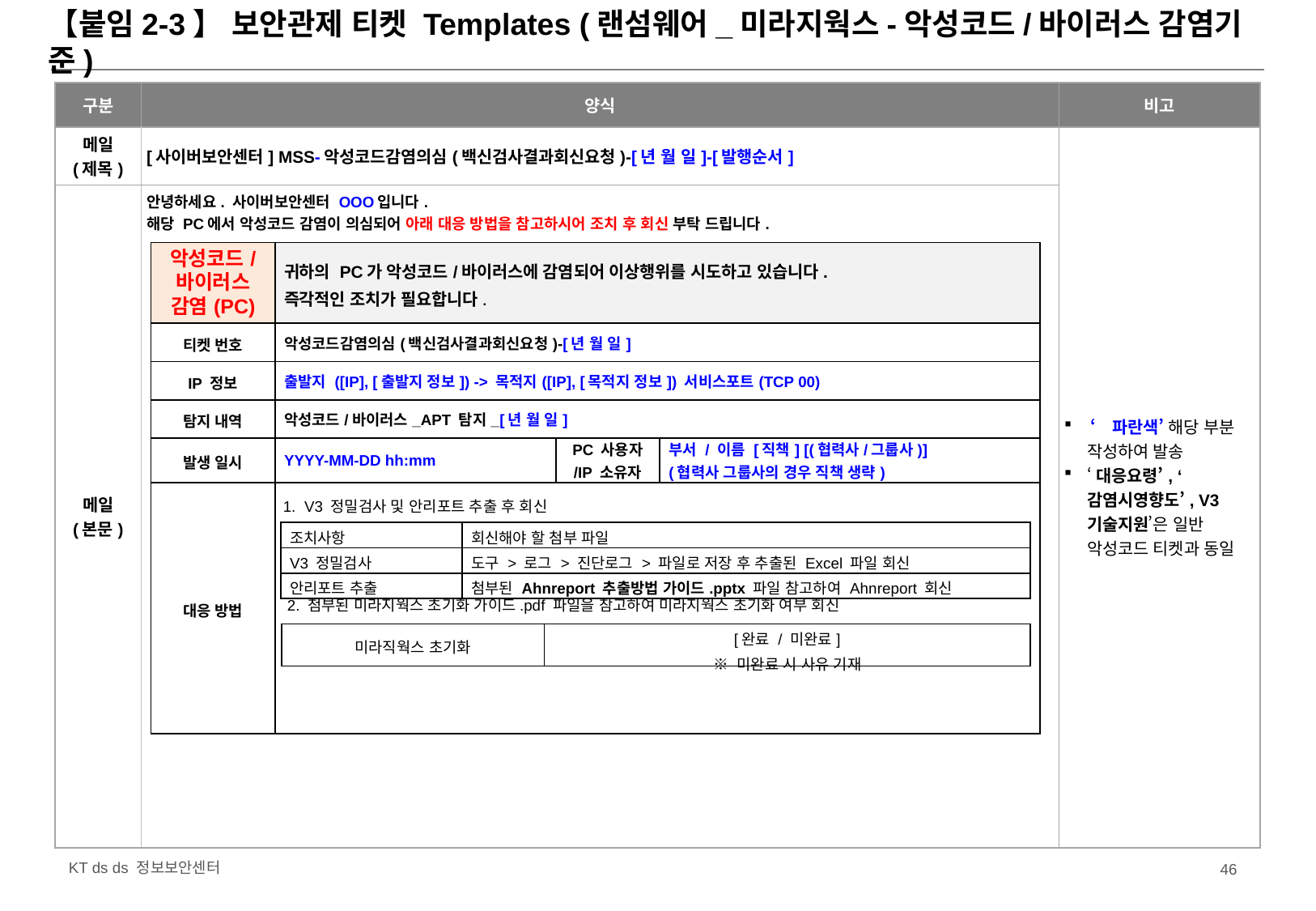

【붙임2-3】 보안관제 티켓 Templates (랜섬웨어_미라지웍스-악성코드/바이러스 감염기준)
| 구분 | 양식 | 비고 |
| --- | --- | --- |
| 메일 (제목) | [사이버보안센터] MSS-악성코드감염의심(백신검사결과회신요청)-[년 월 일]-[발행순서] | ‘파란색’ 해당 부분 작성하여 발송 ‘대응요령’, ‘감염시영향도’, V3기술지원’은 일반 악성코드 티켓과 동일 |
| 메일 (본문) | 안녕하세요. 사이버보안센터 OOO입니다. 해당 PC에서 악성코드 감염이 의심되어 아래 대응 방법을 참고하시어 조치 후 회신 부탁 드립니다. |  |
| 악성코드/ 바이러스 감염(PC) | 귀하의 PC가 악성코드/바이러스에 감염되어 이상행위를 시도하고 있습니다. 즉각적인 조치가 필요합니다. |  |  |
| --- | --- | --- | --- |
| 티켓 번호 | 악성코드감염의심(백신검사결과회신요청)-[년 월 일] |  |  |
| IP 정보 | 출발지 ([IP], [출발지 정보]) -> 목적지([IP], [목적지 정보]) 서비스포트(TCP 00) |  |  |
| 탐지 내역 | 악성코드/바이러스\_APT 탐지\_[년 월 일] |  |  |
| 발생 일시 | YYYY-MM-DD hh:mm | PC 사용자 /IP 소유자 | 부서 / 이름 [직책] [(협력사/그룹사)] (협력사 그룹사의 경우 직책 생략) |
| 대응 방법 |  |  |  |
1.  V3 정밀검사 및 안리포트 추출 후 회신
| 조치사항 | 회신해야 할 첨부 파일 |
| --- | --- |
| V3 정밀검사 | 도구 > 로그 > 진단로그 > 파일로 저장 후 추출된 Excel 파일 회신 |
| 안리포트 추출 | 첨부된 Ahnreport 추출방법 가이드.pptx 파일 참고하여 Ahnreport 회신 |
2. 첨부된 미라지웍스 초기화 가이드.pdf 파일을 참고하여 미라지웍스 초기화 여부 회신
| 미라직웍스 초기화 | [완료 / 미완료] ※ 미완료 시 사유 기재 |
| --- | --- |
46